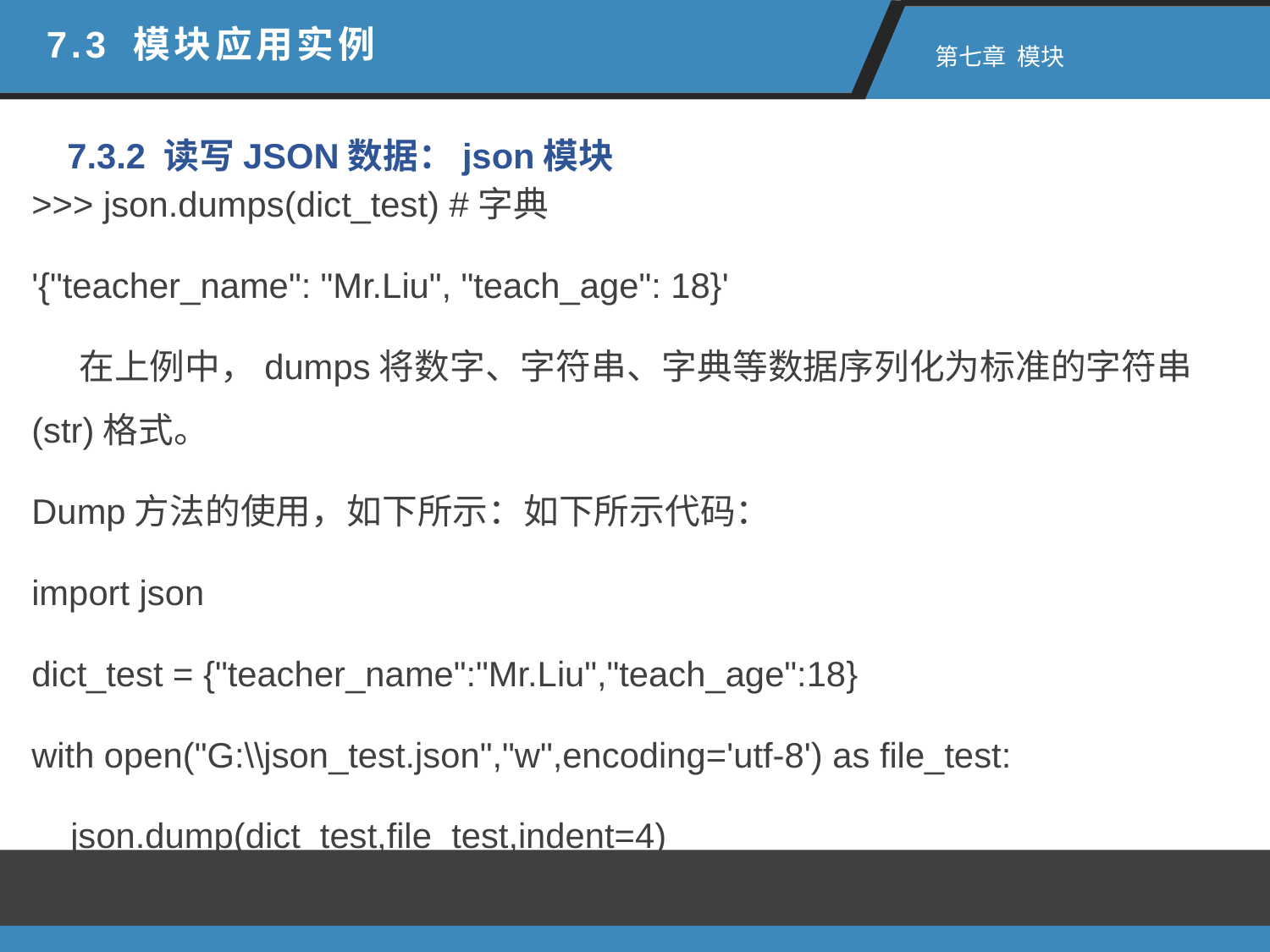

7.3 模块应用实例
  第七章  模块
7.3.2 读写JSON数据：json模块
>>> json.dumps(dict_test) #字典
'{"teacher_name": "Mr.Liu", "teach_age": 18}'
     在上例中，dumps将数字、字符串、字典等数据序列化为标准的字符串(str)格式。
Dump方法的使用，如下所示：如下所示代码：
import json
dict_test = {"teacher_name":"Mr.Liu","teach_age":18}
with open("G:\\json_test.json","w",encoding='utf-8') as file_test:
    json.dump(dict_test,file_test,indent=4)